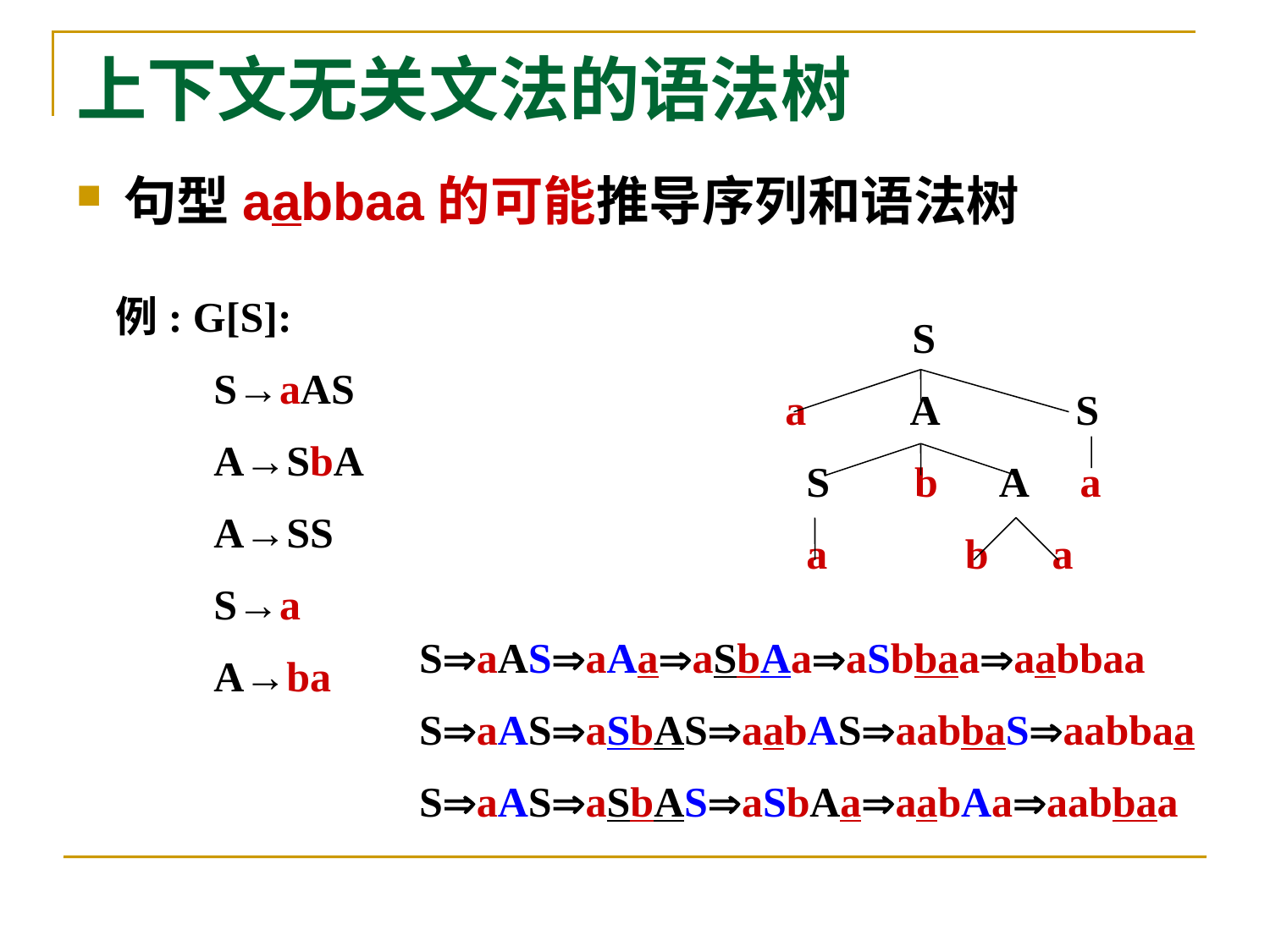

# 上下文无关文法的语法树
句型aabbaa的可能推导序列和语法树
  例: G[S]:
	S→aAS
	A→SbA
	A→SS
	S→a
	A→ba
                         S
             a          A             S
               S        b      A     a
               a             b      a

S⇒aAS⇒aAa⇒aSbAa⇒aSbbaa⇒aabbaa
S⇒aAS⇒aSbAS⇒aabAS⇒aabbaS⇒aabbaa
S⇒aAS⇒aSbAS⇒aSbAa⇒aabAa⇒aabbaa